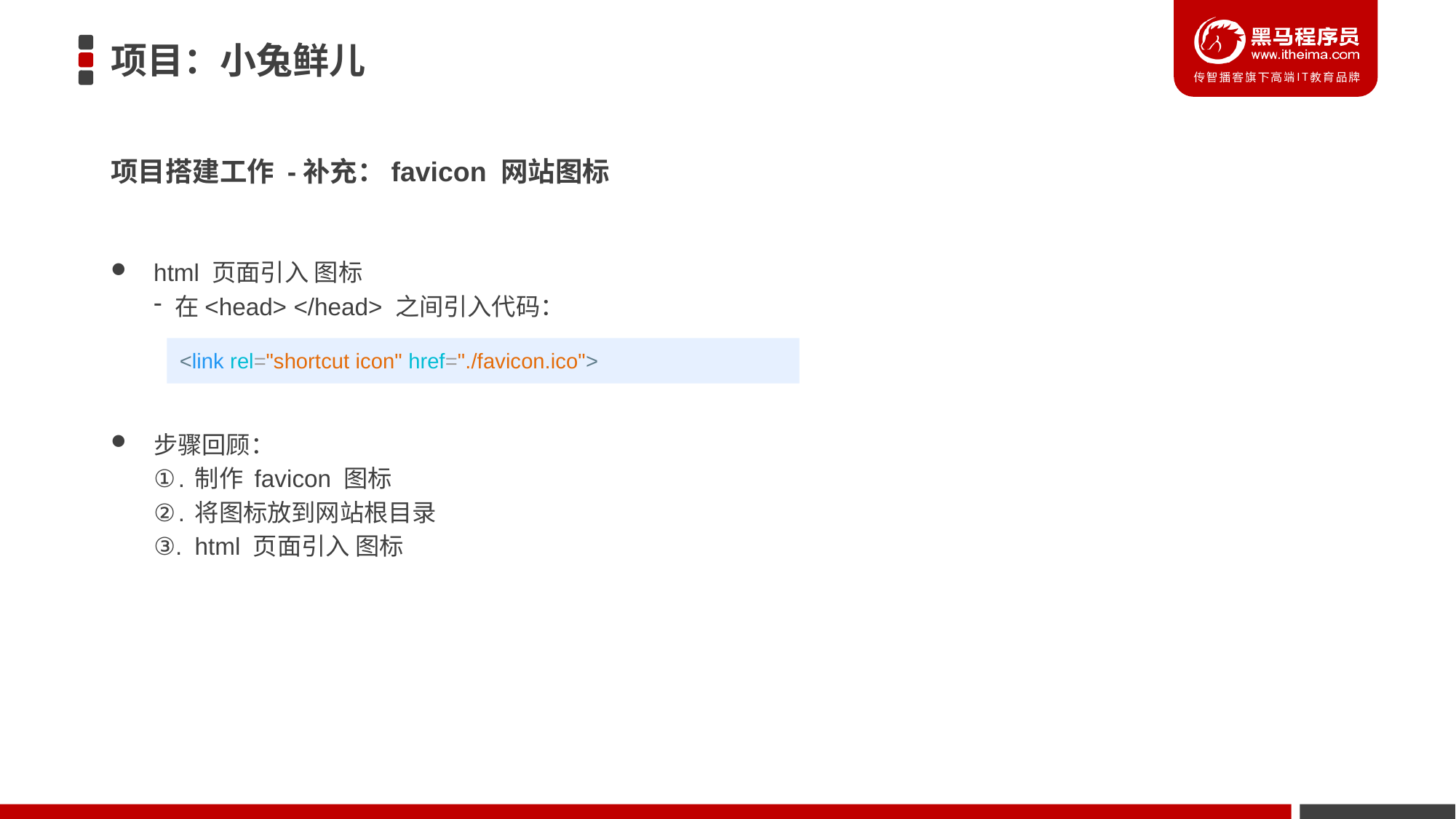

# 项目：小兔鲜儿
项目搭建工作 -补充：favicon 网站图标
html 页面引入 图标
在<head> </head> 之间引入代码：

<link rel="shortcut icon" href="./favicon.ico">
步骤回顾：
制作 favicon 图标
将图标放到网站根目录
html 页面引入 图标